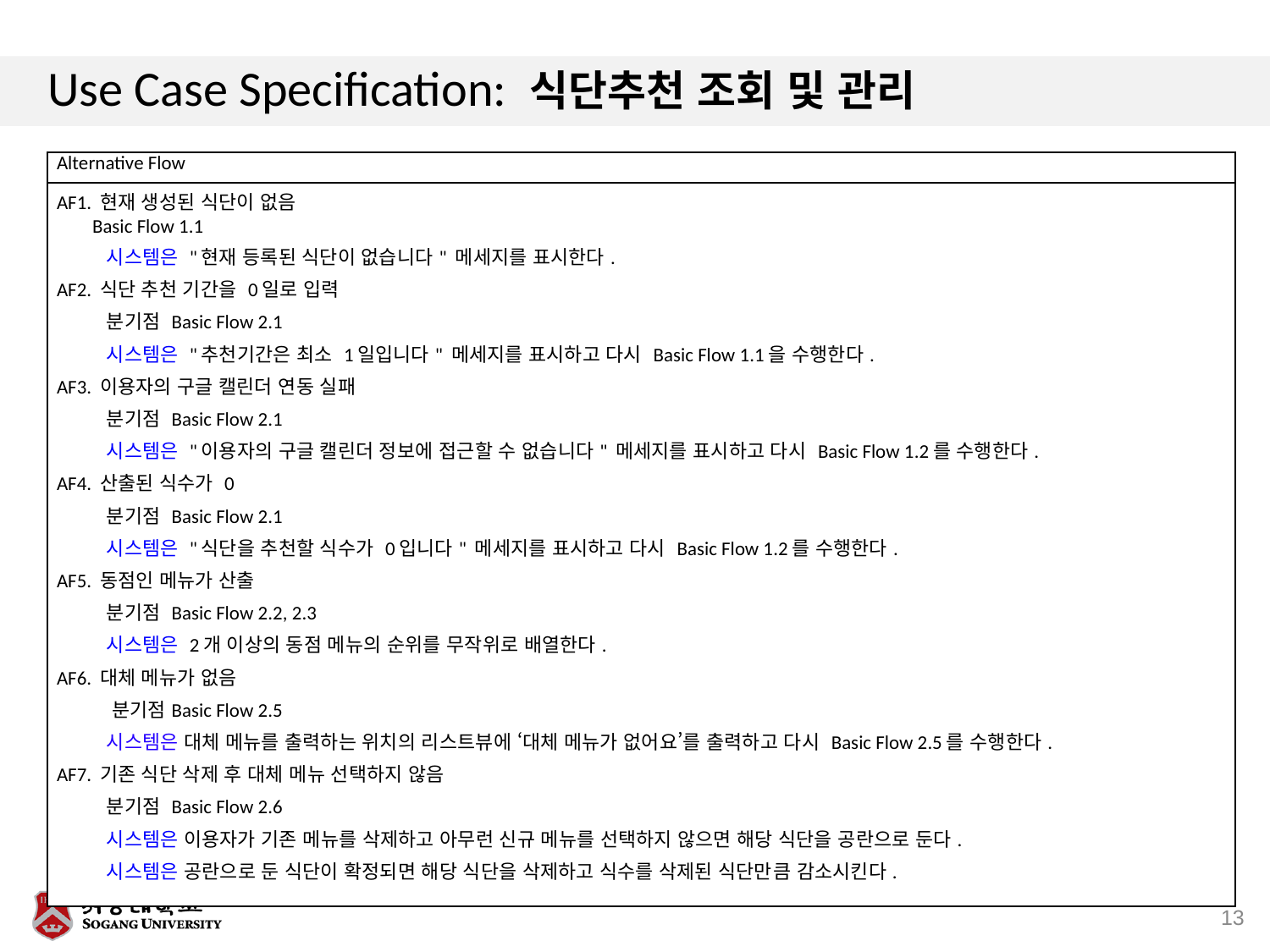

# Use Case Specification: 식단추천 조회 및 관리
| Alternative Flow |
| --- |
| AF1. 현재 생성된 식단이 없음 Basic Flow 1.1 시스템은 "현재 등록된 식단이 없습니다" 메세지를 표시한다. AF2. 식단 추천 기간을 0일로 입력 분기점 Basic Flow 2.1 시스템은 "추천기간은 최소 1일입니다" 메세지를 표시하고 다시 Basic Flow 1.1을 수행한다. AF3. 이용자의 구글 캘린더 연동 실패 분기점 Basic Flow 2.1 시스템은 "이용자의 구글 캘린더 정보에 접근할 수 없습니다" 메세지를 표시하고 다시 Basic Flow 1.2를 수행한다. AF4. 산출된 식수가 0 분기점 Basic Flow 2.1 시스템은 "식단을 추천할 식수가 0입니다" 메세지를 표시하고 다시 Basic Flow 1.2를 수행한다. AF5. 동점인 메뉴가 산출 분기점 Basic Flow 2.2, 2.3 시스템은 2개 이상의 동점 메뉴의 순위를 무작위로 배열한다. AF6. 대체 메뉴가 없음 분기점Basic Flow 2.5 시스템은 대체 메뉴를 출력하는 위치의 리스트뷰에 ‘대체 메뉴가 없어요’를 출력하고 다시 Basic Flow 2.5를 수행한다. AF7. 기존 식단 삭제 후 대체 메뉴 선택하지 않음 분기점 Basic Flow 2.6 시스템은 이용자가 기존 메뉴를 삭제하고 아무런 신규 메뉴를 선택하지 않으면 해당 식단을 공란으로 둔다. 시스템은 공란으로 둔 식단이 확정되면 해당 식단을 삭제하고 식수를 삭제된 식단만큼 감소시킨다. |
13